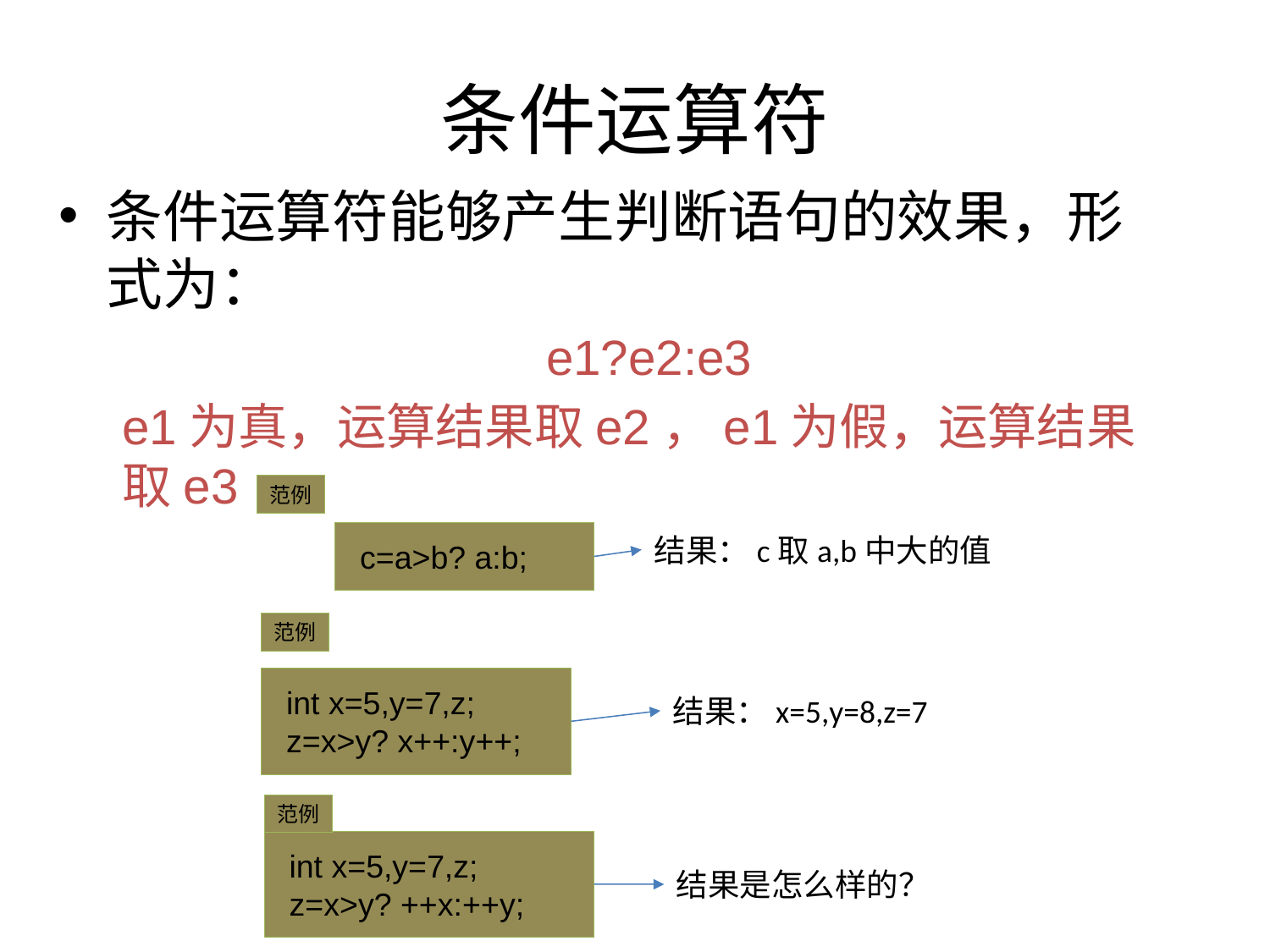

# 条件运算符
条件运算符能够产生判断语句的效果，形式为：
e1?e2:e3
e1为真，运算结果取e2，e1为假，运算结果取e3，

范例
c=a>b? a:b;
结果：c取a,b中大的值
范例
int x=5,y=7,z;
z=x>y? x++:y++;
结果：x=5,y=8,z=7
范例
int x=5,y=7,z;
z=x>y? ++x:++y;
结果是怎么样的？